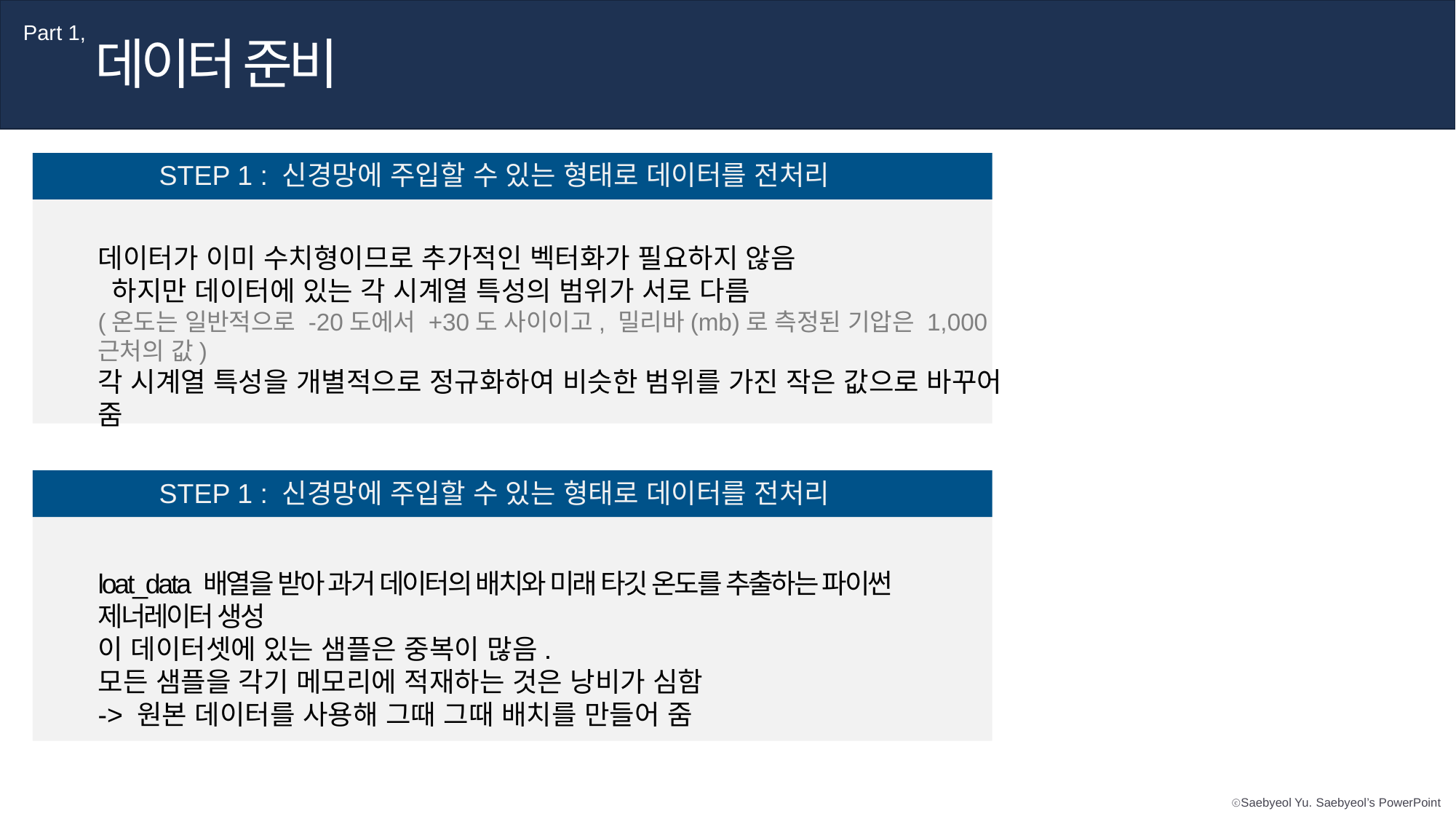

Part 1,
데이터 준비
STEP 1 : 신경망에 주입할 수 있는 형태로 데이터를 전처리

Lookback, steps, delay 라는 변수를 사용

Lookback 타임스텝 만큼 이전으로 돌아가서 매 steps 타임스텝마다 샘플링

Lookback = 1440
Steps = 6
Delay = 144
데이터가 이미 수치형이므로 추가적인 벡터화가 필요하지 않음
 하지만 데이터에 있는 각 시계열 특성의 범위가 서로 다름
(온도는 일반적으로 -20도에서 +30도 사이이고, 밀리바(mb)로 측정된 기압은 1,000 근처의 값)
각 시계열 특성을 개별적으로 정규화하여 비슷한 범위를 가진 작은 값으로 바꾸어 줌
STEP 1 : 신경망에 주입할 수 있는 형태로 데이터를 전처리

loat_data 배열을 받아 과거 데이터의 배치와 미래 타깃 온도를 추출하는 파이썬 제너레이터 생성
이 데이터셋에 있는 샘플은 중복이 많음.
모든 샘플을 각기 메모리에 적재하는 것은 낭비가 심함
-> 원본 데이터를 사용해 그때 그때 배치를 만들어 줌